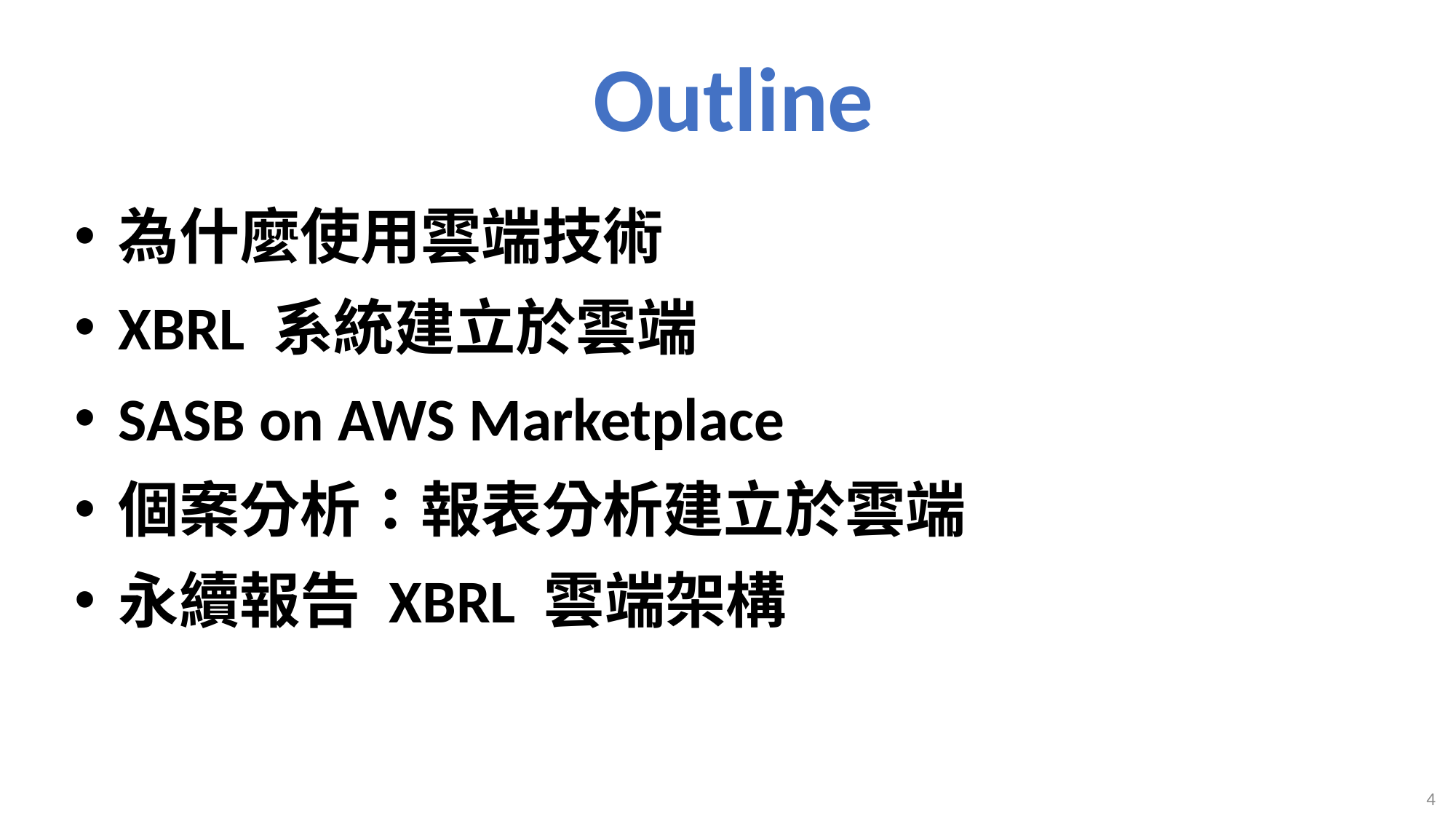

# Outline
為什麼使用雲端技術
XBRL 系統建立於雲端
SASB on AWS Marketplace
個案分析：報表分析建立於雲端
永續報告 XBRL 雲端架構

4